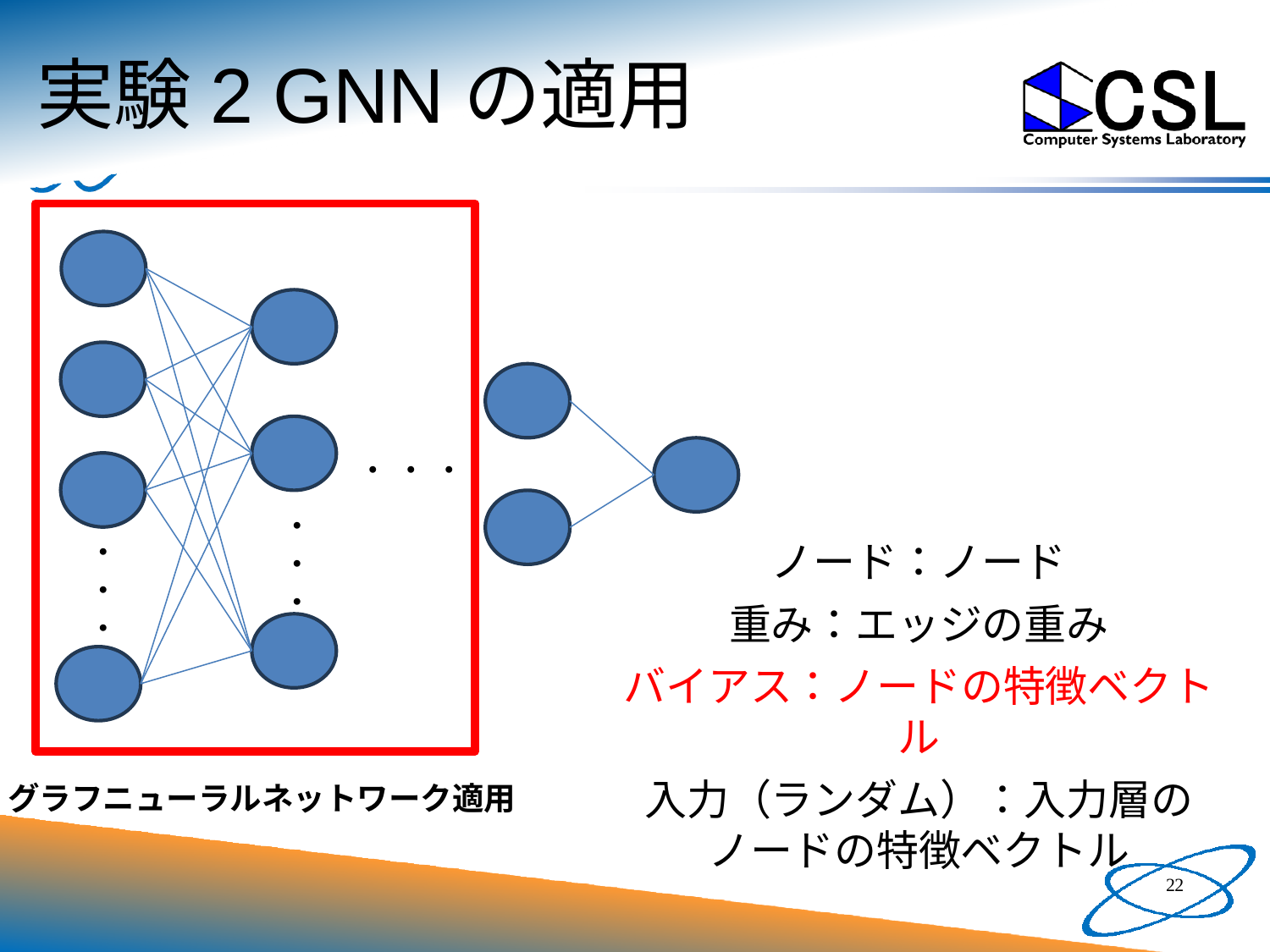

# 実験2 GNNの適用

・
・・

・
・・
ノード：ノード
重み：エッジの重み
バイアス：ノードの特徴ベクトル
入力（ランダム）：入力層のノードの特徴ベクトル
・
・・

グラフニューラルネットワーク適用
22